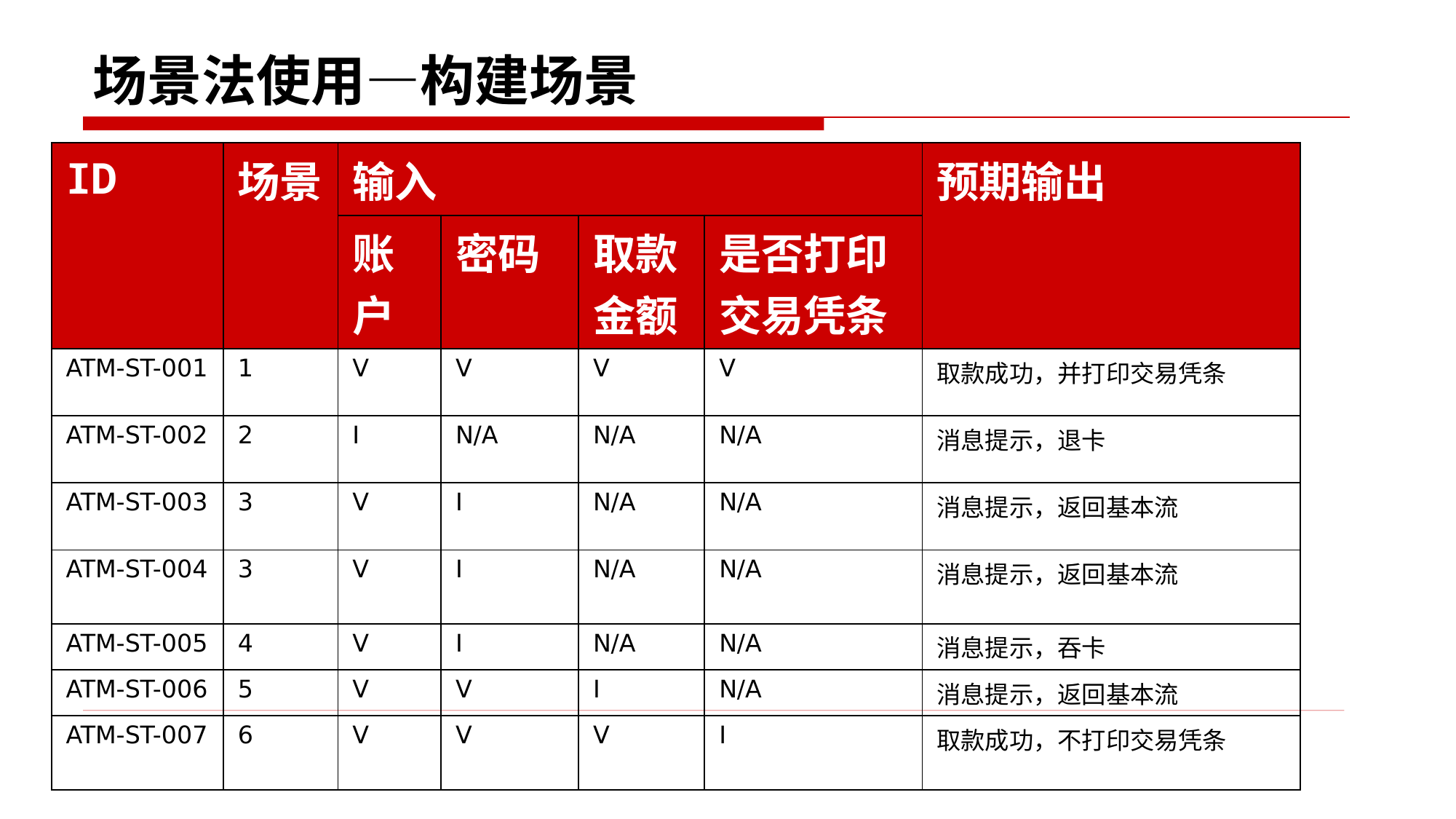

# 场景法使用—构建场景
| ID | 场景 | 输入 |  |  |  | 预期输出 |
| --- | --- | --- | --- | --- | --- | --- |
|  |  | 账户 | 密码 | 取款金额 | 是否打印交易凭条 |  |
| ATM-ST-001 | 1 | V | V | V | V | 取款成功，并打印交易凭条 |
| ATM-ST-002 | 2 | I | N/A | N/A | N/A | 消息提示，退卡 |
| ATM-ST-003 | 3 | V | I | N/A | N/A | 消息提示，返回基本流 |
| ATM-ST-004 | 3 | V | I | N/A | N/A | 消息提示，返回基本流 |
| ATM-ST-005 | 4 | V | I | N/A | N/A | 消息提示，吞卡 |
| ATM-ST-006 | 5 | V | V | I | N/A | 消息提示，返回基本流 |
| ATM-ST-007 | 6 | V | V | V | I | 取款成功，不打印交易凭条 |
测试用例设计